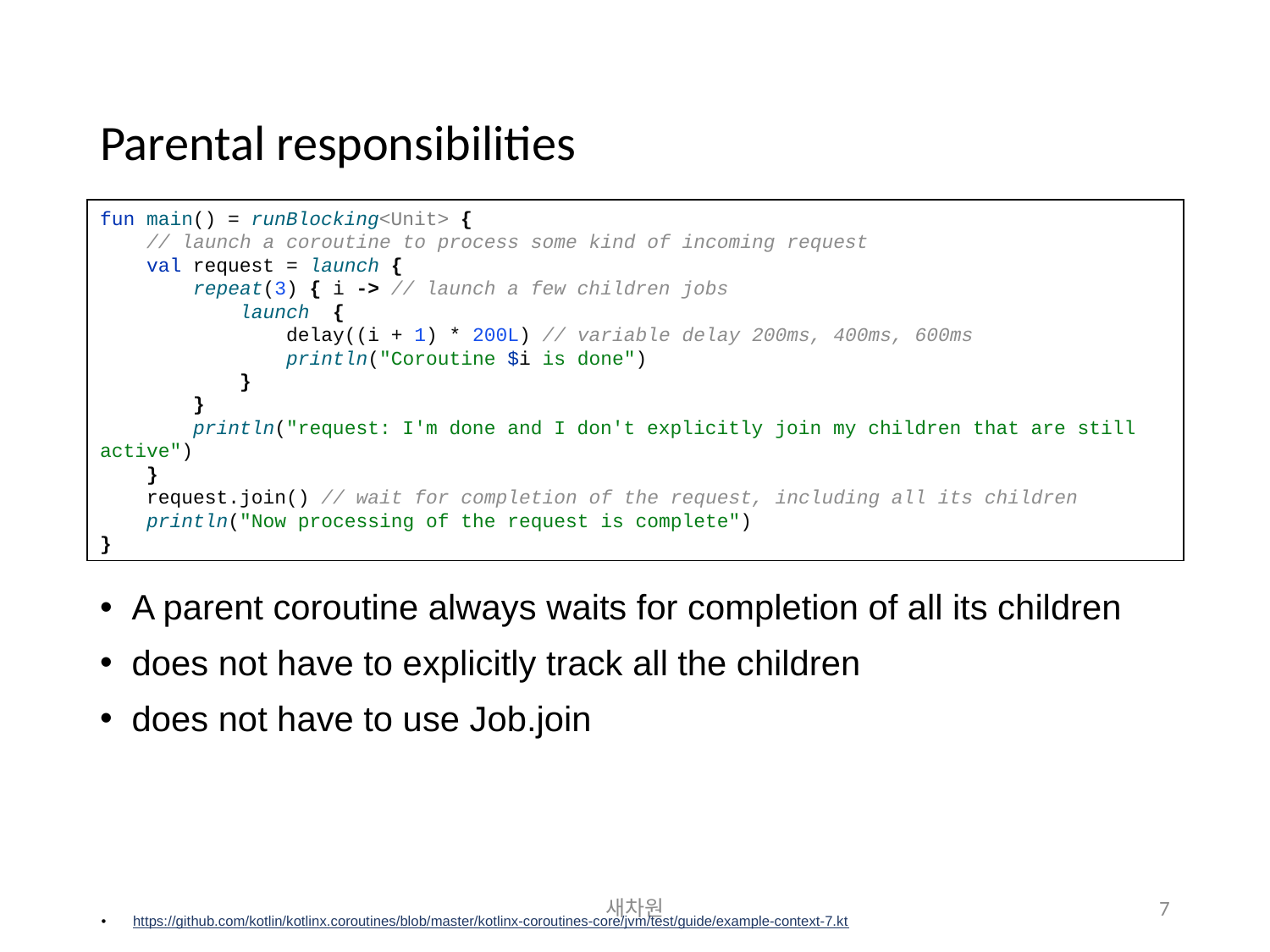

# Parental responsibilities
fun main() = runBlocking<Unit> {
    // launch a coroutine to process some kind of incoming request
    val request = launch {
        repeat(3) { i -> // launch a few children jobs
            launch  {
                delay((i + 1) * 200L) // variable delay 200ms, 400ms, 600ms
                println("Coroutine $i is done")
            }
        }
        println("request: I'm done and I don't explicitly join my children that are still active")
    }
    request.join() // wait for completion of the request, including all its children
    println("Now processing of the request is complete")
}
A parent coroutine always waits for completion of all its children
does not have to explicitly track all the children
does not have to use Job.join
새차원
7
https://github.com/kotlin/kotlinx.coroutines/blob/master/kotlinx-coroutines-core/jvm/test/guide/example-context-7.kt